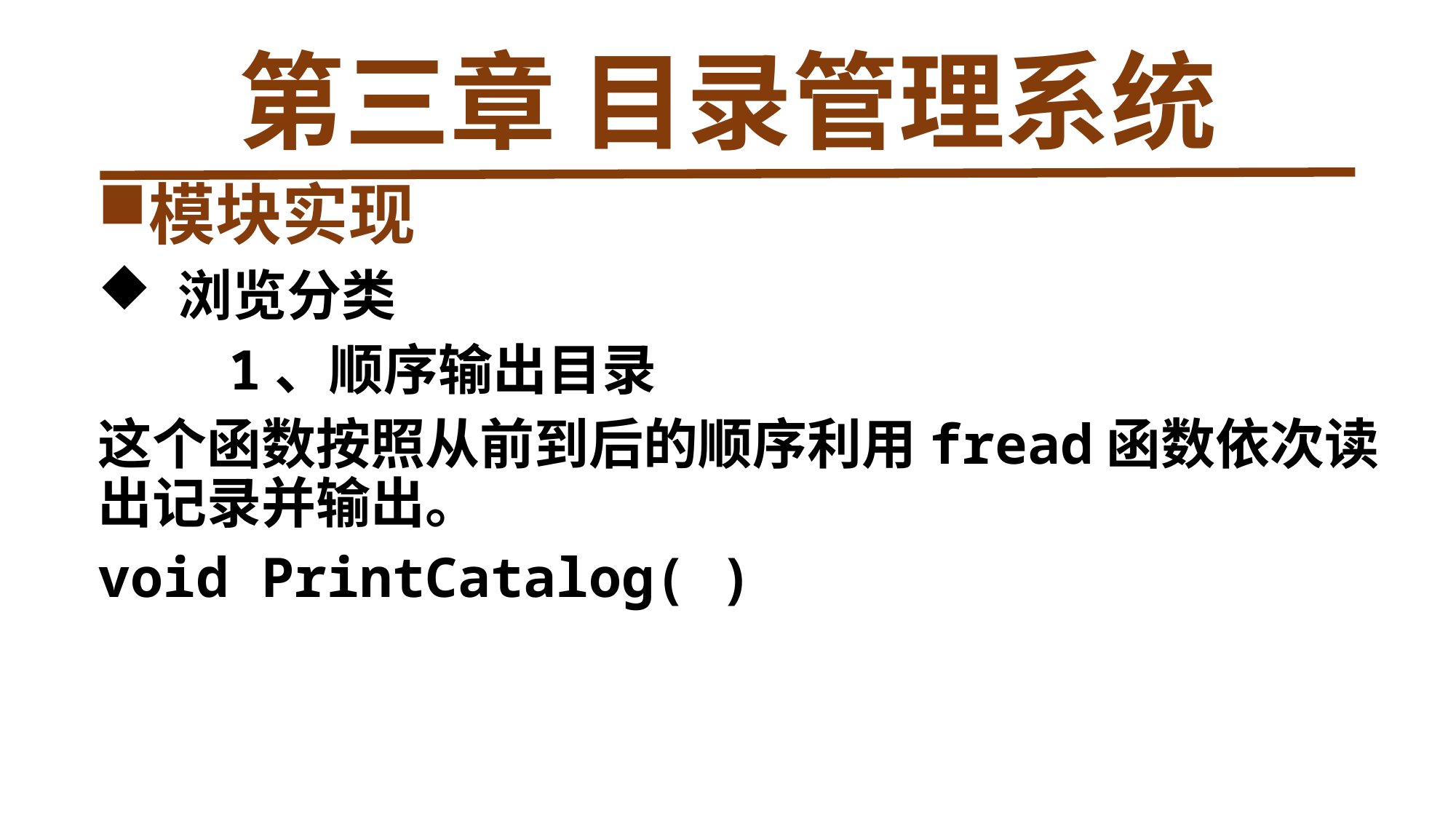

# 第三章 目录管理系统
模块实现
 浏览分类
    1、顺序输出目录
这个函数按照从前到后的顺序利用fread函数依次读出记录并输出。
void PrintCatalog( )